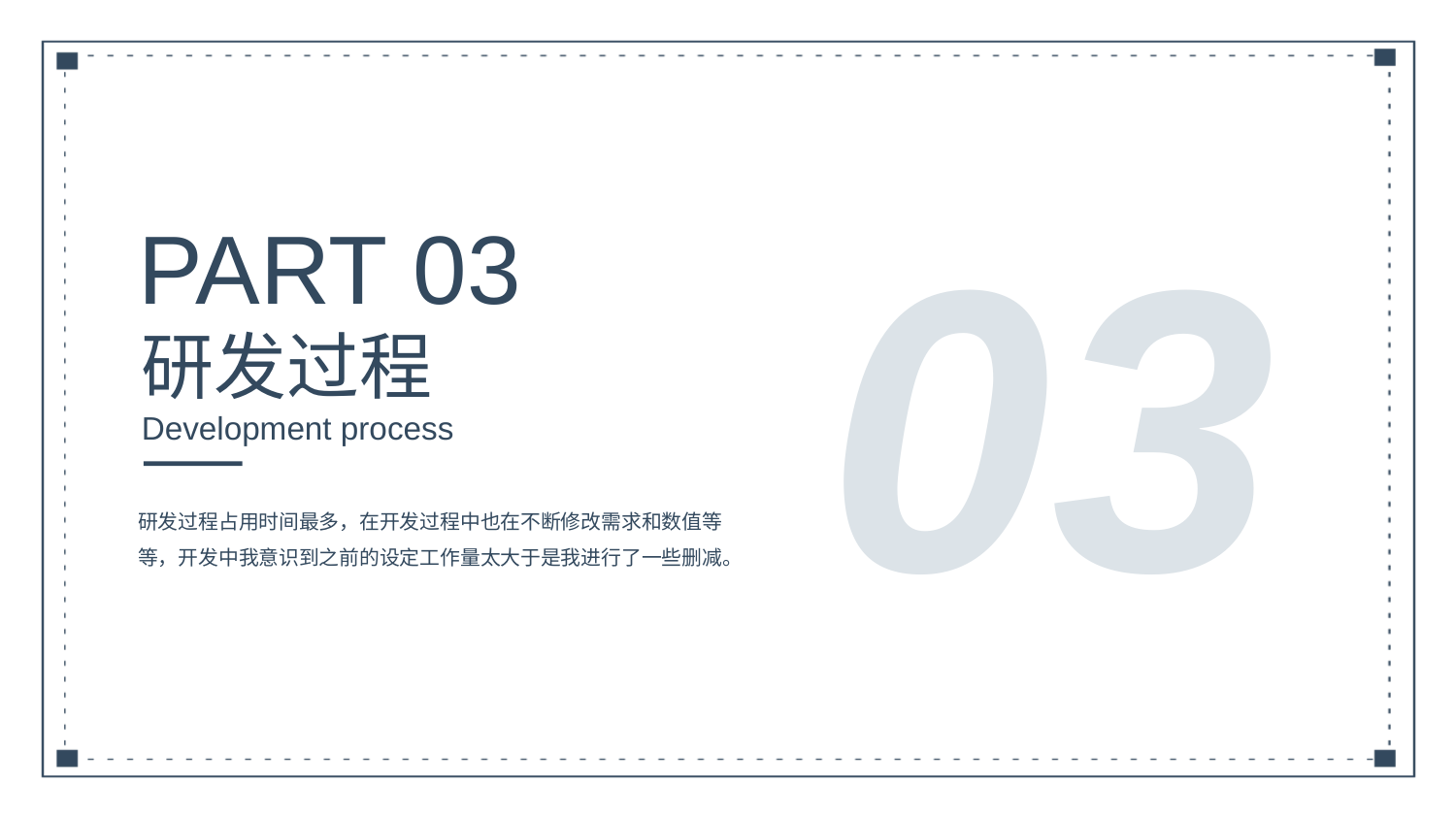

03
PART 03
研发过程
Development process

研发过程占用时间最多，在开发过程中也在不断修改需求和数值等等，开发中我意识到之前的设定工作量太大于是我进行了一些删减。